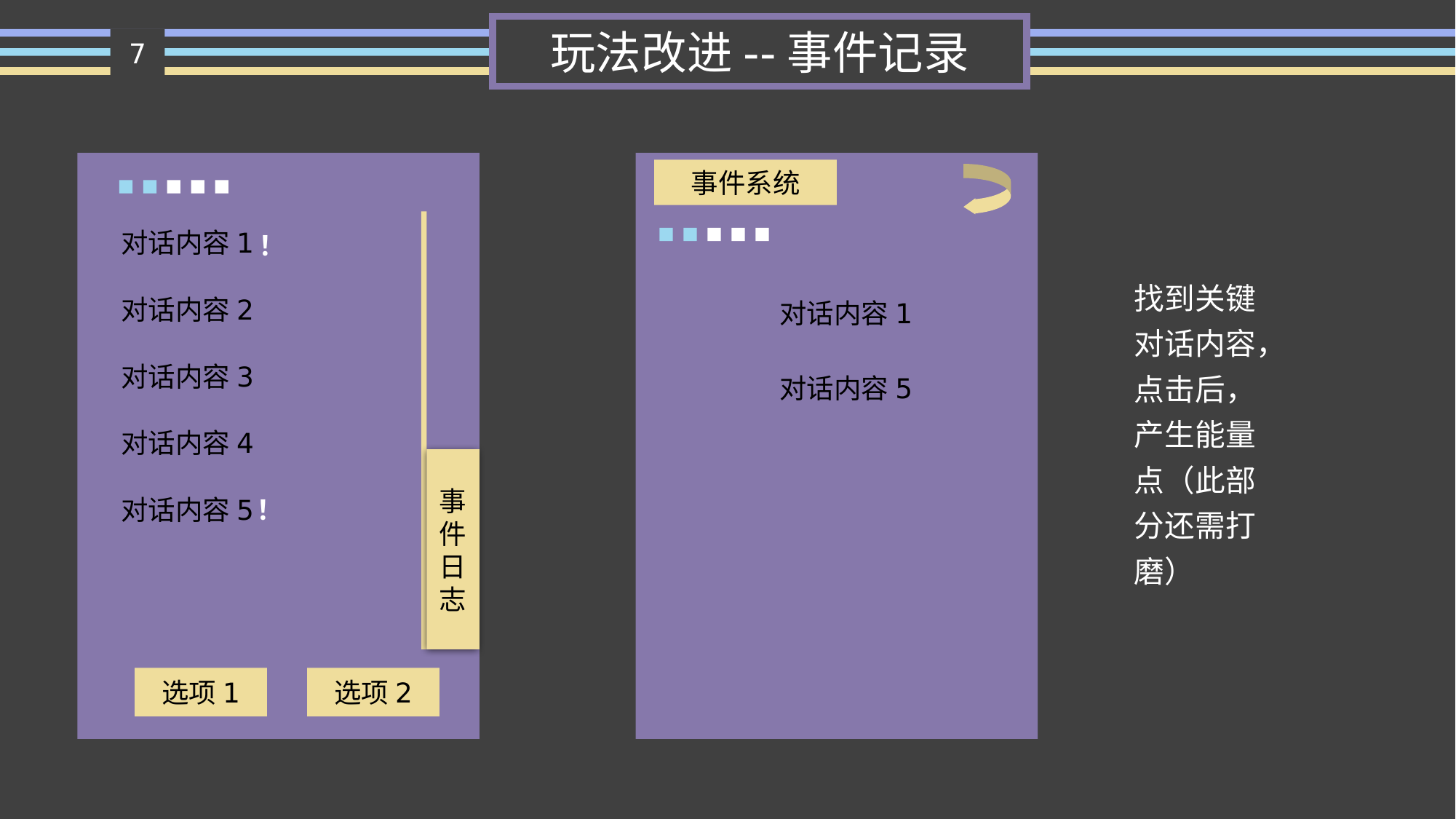

玩法改进--事件记录

7

事件系统

对话内容1
！

找到关键对话内容，点击后，产生能量点（此部分还需打磨）
对话内容2
对话内容1
对话内容3
对话内容5
对话内容4
事件日志
对话内容5
！
选项1
选项2